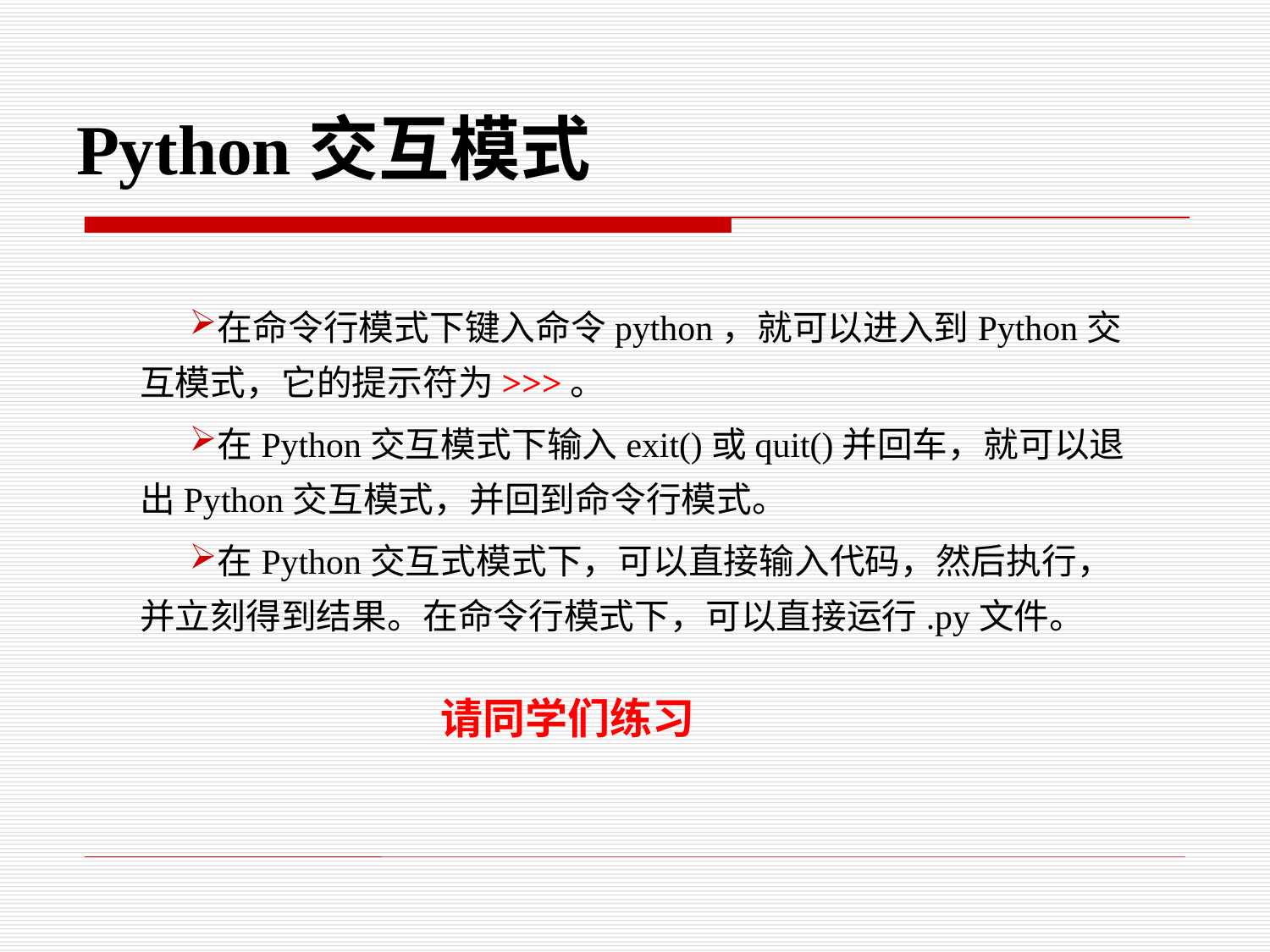

# Python交互模式

在命令行模式下键入命令python，就可以进入到Python交互模式，它的提示符为>>>。
在Python交互模式下输入exit()或quit()并回车，就可以退出Python交互模式，并回到命令行模式。
在Python交互式模式下，可以直接输入代码，然后执行，并立刻得到结果。在命令行模式下，可以直接运行.py文件。

请同学们练习